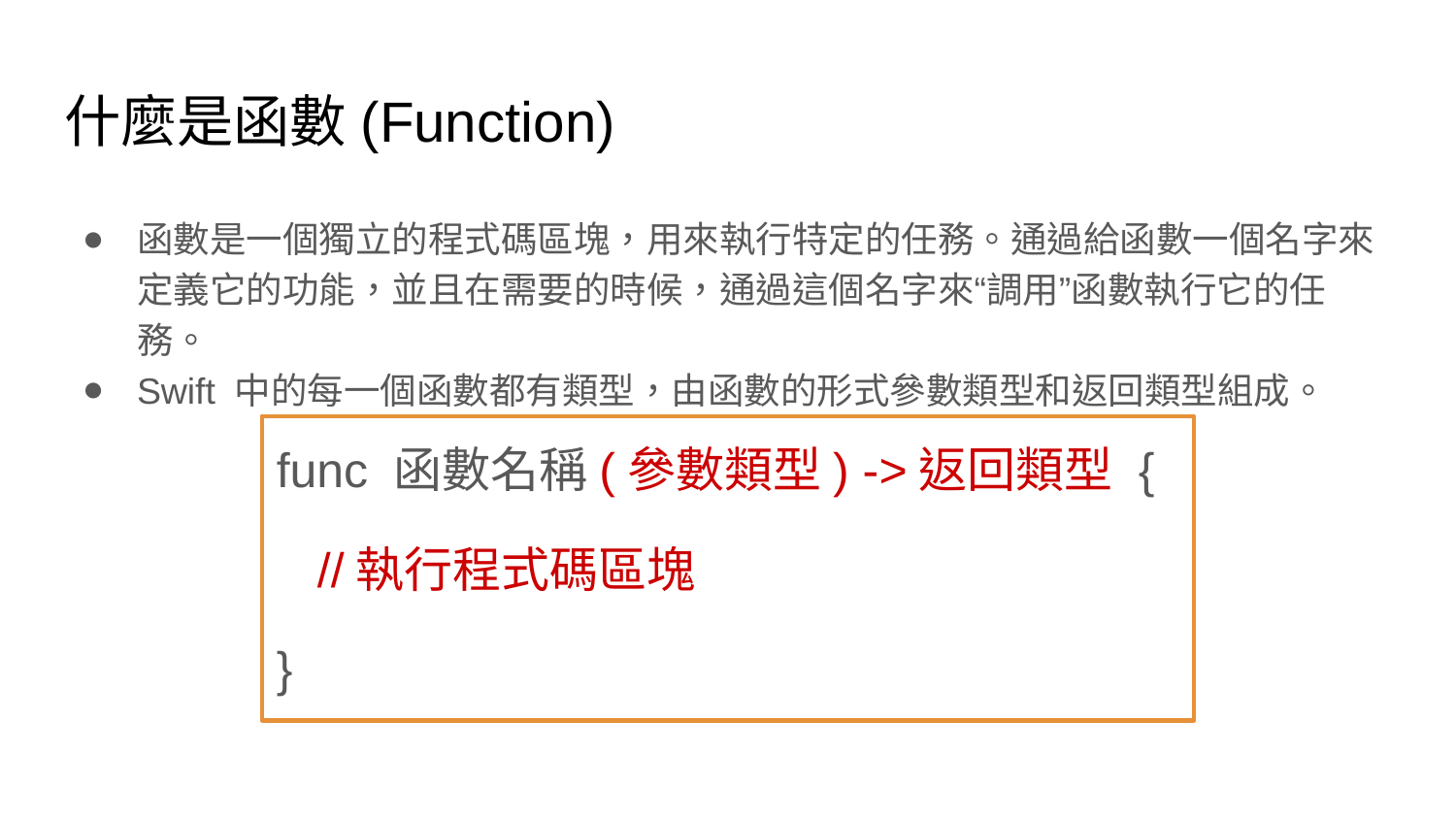

# 什麼是函數(Function)
函數是一個獨立的程式碼區塊，用來執行特定的任務。通過給函數一個名字來定義它的功能，並且在需要的時候，通過這個名字來“調用”函數執行它的任務。
Swift 中的每一個函數都有類型，由函數的形式參數類型和返回類型組成。
func 函數名稱(參數類型) ->返回類型 {
   //執行程式碼區塊
}